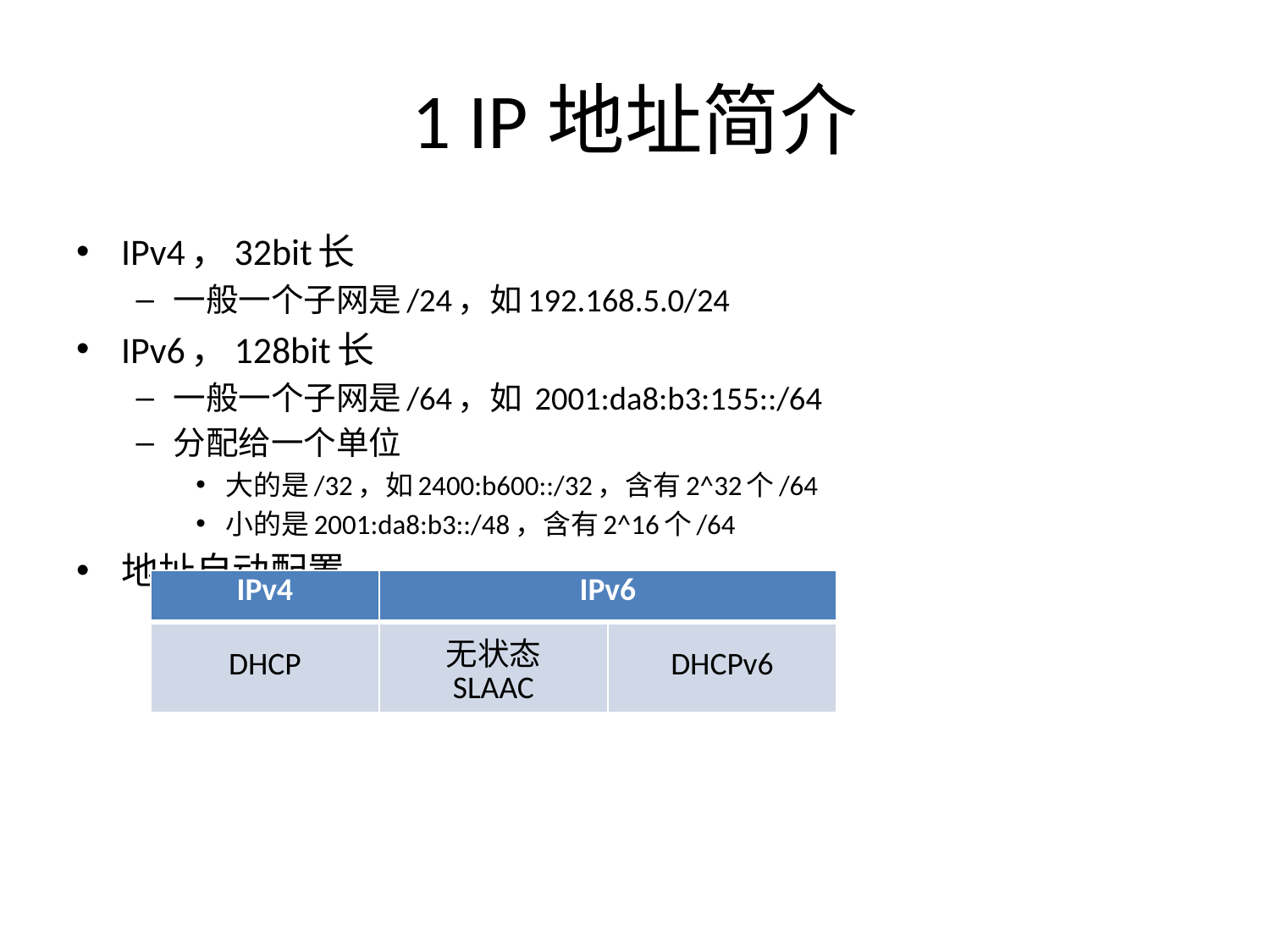

# 1 IP地址简介
IPv4，32bit长
一般一个子网是/24，如192.168.5.0/24
IPv6，128bit长
一般一个子网是/64，如 2001:da8:b3:155::/64
分配给一个单位
大的是/32，如2400:b600::/32，含有2^32个/64
小的是2001:da8:b3::/48，含有2^16个/64
地址自动配置
| IPv4 | IPv6 |  |
| --- | --- | --- |
| DHCP | 无状态 SLAAC | DHCPv6 |